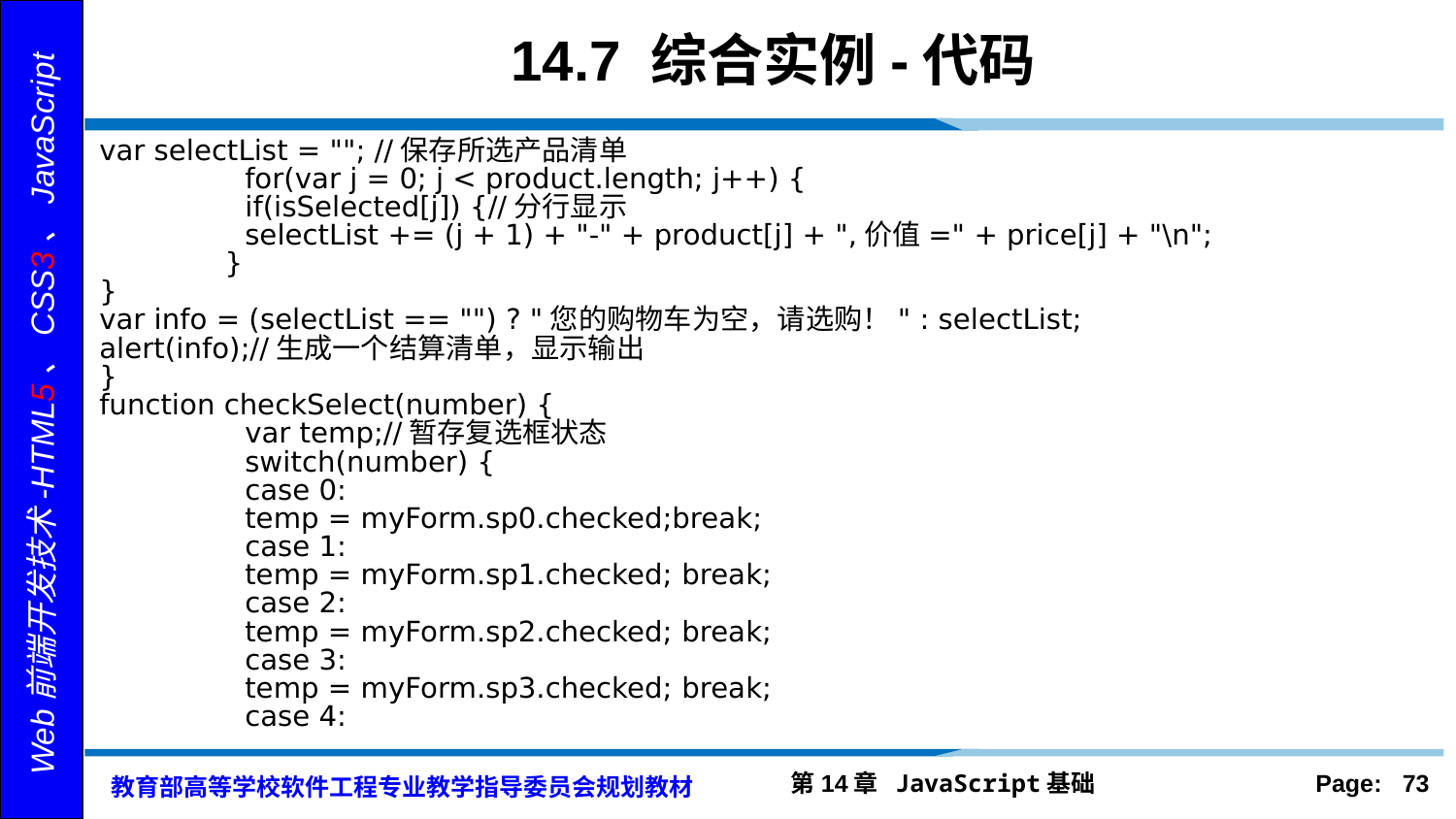

14.7 综合实例-代码
var selectList = ""; //保存所选产品清单
	for(var j = 0; j < product.length; j++) {
	if(isSelected[j]) {//分行显示
	selectList += (j + 1) + "-" + product[j] + ",价值=" + price[j] + "\n";
              }
}
var info = (selectList == "") ? "您的购物车为空，请选购！" : selectList;
alert(info);//生成一个结算清单，显示输出
}
function checkSelect(number) {
	var temp;//暂存复选框状态
	switch(number) {
	case 0:
	temp = myForm.sp0.checked;break;
	case 1:
	temp = myForm.sp1.checked;	break;
	case 2:
	temp = myForm.sp2.checked;	break;
	case 3:
	temp = myForm.sp3.checked;	break;
	case 4: